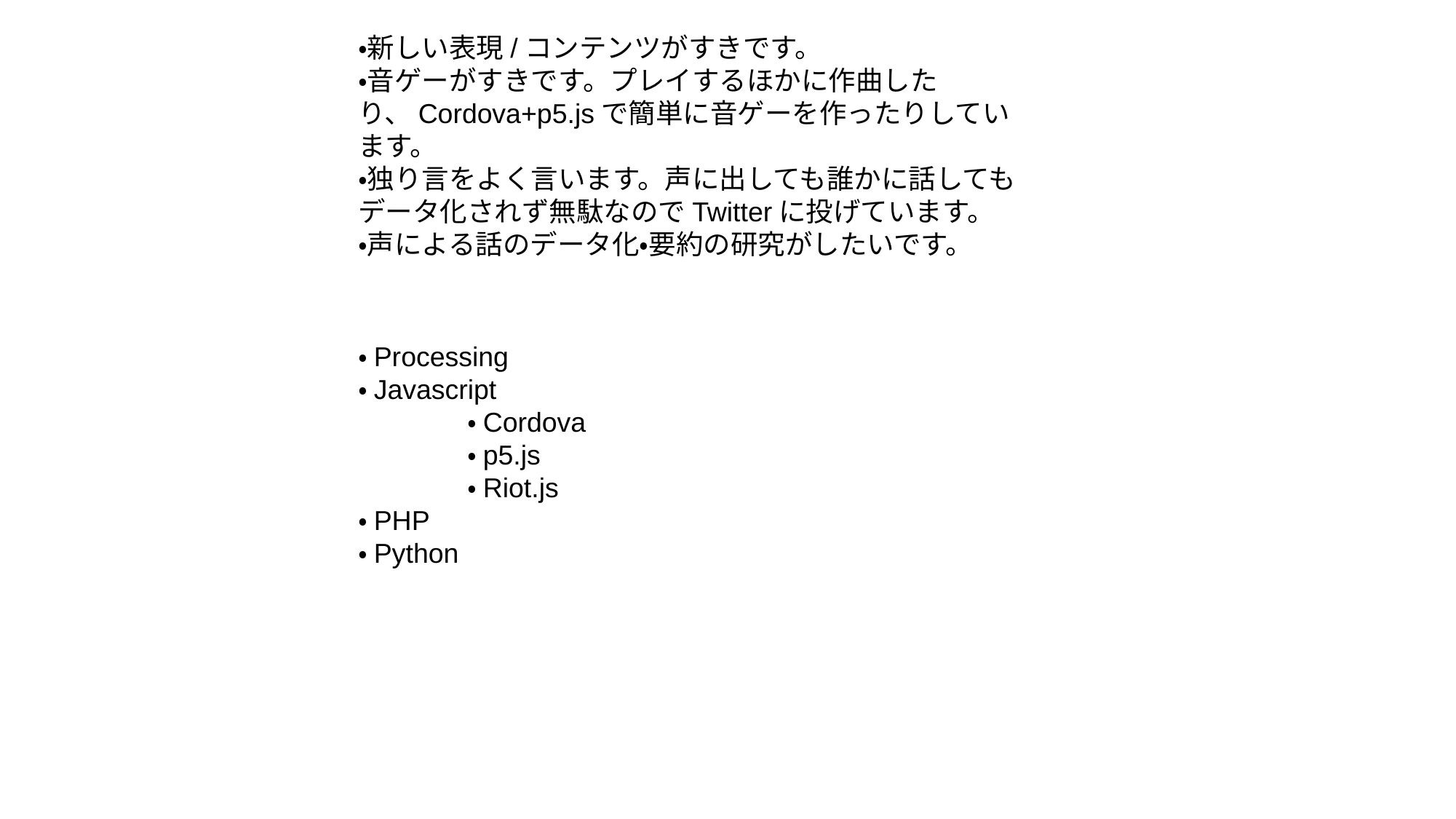

・新しい表現/コンテンツがすきです。
・音ゲーがすきです。プレイするほかに作曲したり、Cordova+p5.jsで簡単に音ゲーを作ったりしています。
・独り言をよく言います。声に出しても誰かに話してもデータ化されず無駄なのでTwitterに投げています。
・声による話のデータ化・要約の研究がしたいです。
・Processing
・Javascript
	・Cordova
	・p5.js
	・Riot.js
・PHP
・Python